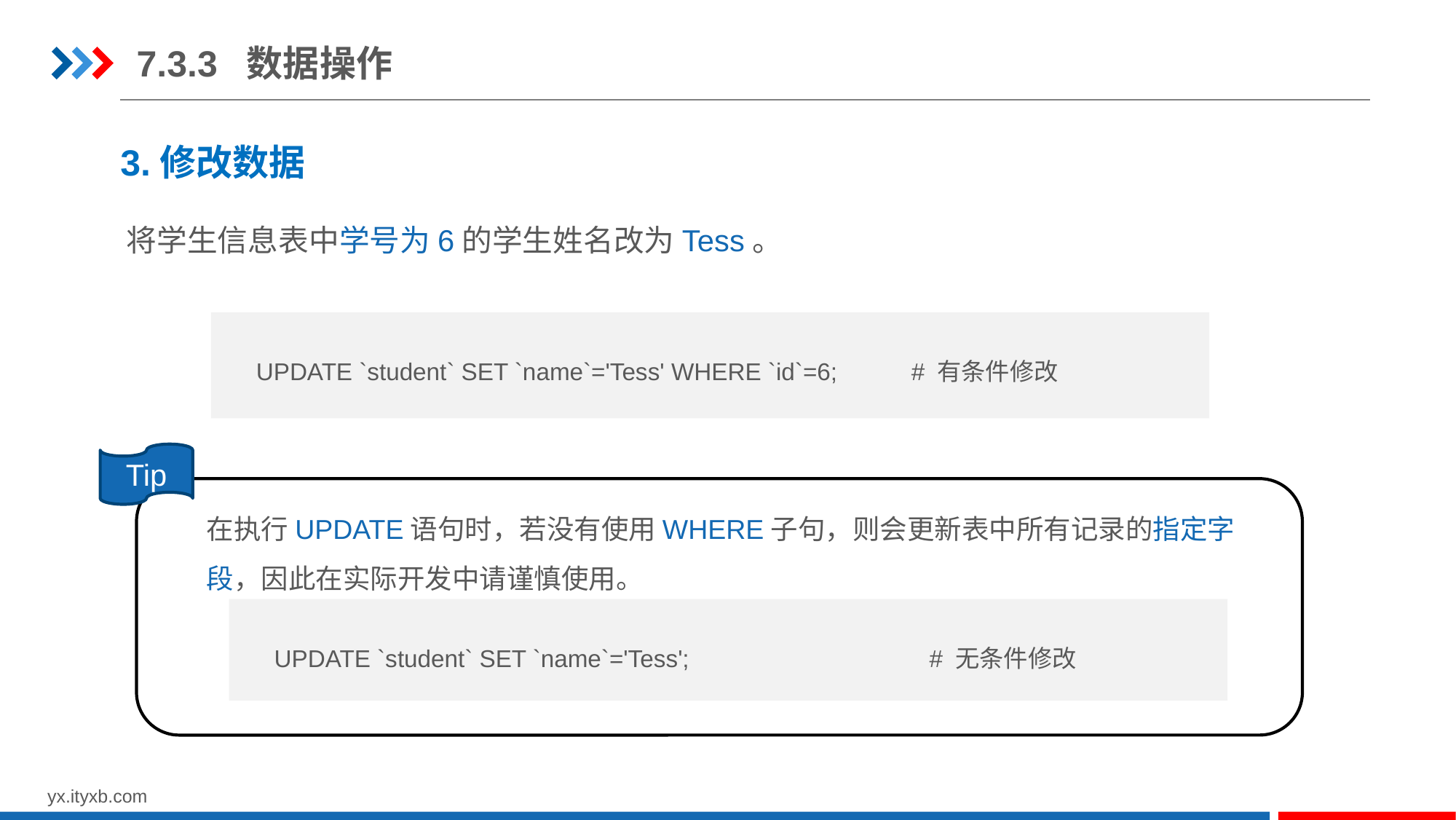

7.3.3  数据操作
3.修改数据
将学生信息表中学号为6的学生姓名改为Tess。

UPDATE `student` SET `name`='Tess' WHERE `id`=6;	# 有条件修改
Tip

在执行UPDATE语句时，若没有使用WHERE子句，则会更新表中所有记录的指定字段，因此在实际开发中请谨慎使用。

UPDATE `student` SET `name`='Tess';			# 无条件修改